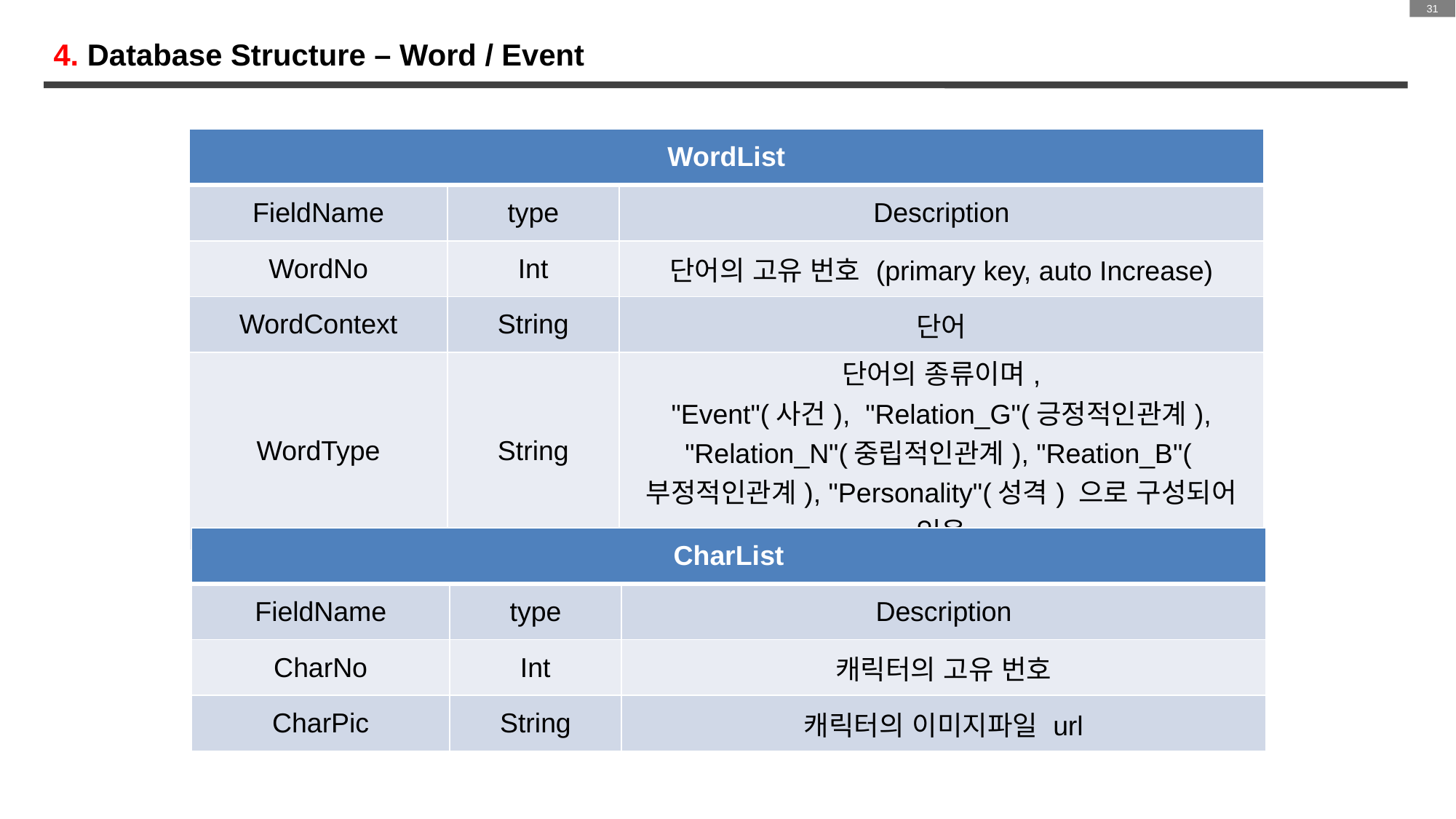

4. Database Structure – Word / Event
| WordList |  |  |
| --- | --- | --- |
| FieldName | type | Description |
| WordNo | Int | 단어의 고유 번호 (primary key, auto Increase) |
| WordContext | String | 단어 |
| WordType | String | 단어의 종류이며, "Event"(사건),  "Relation\_G"(긍정적인관계), "Relation\_N"(중립적인관계), "Reation\_B"(부정적인관계), "Personality"(성격) 으로 구성되어 있음 |
| CharList |  |  |
| --- | --- | --- |
| FieldName | type | Description |
| CharNo | Int | 캐릭터의 고유 번호 |
| CharPic | String | 캐릭터의 이미지파일 url |